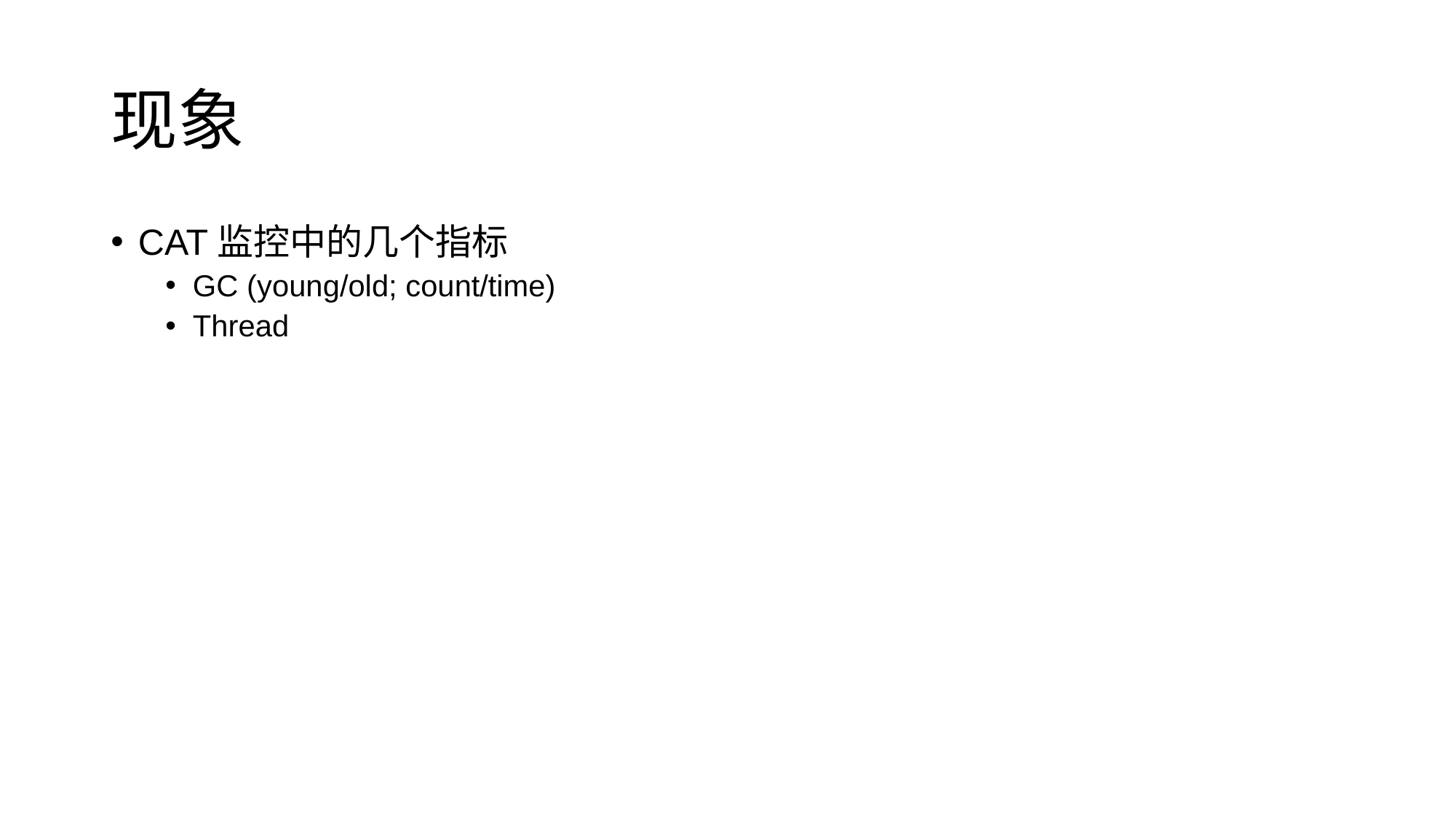

# 现象
CAT监控中的几个指标
GC (young/old; count/time)
Thread